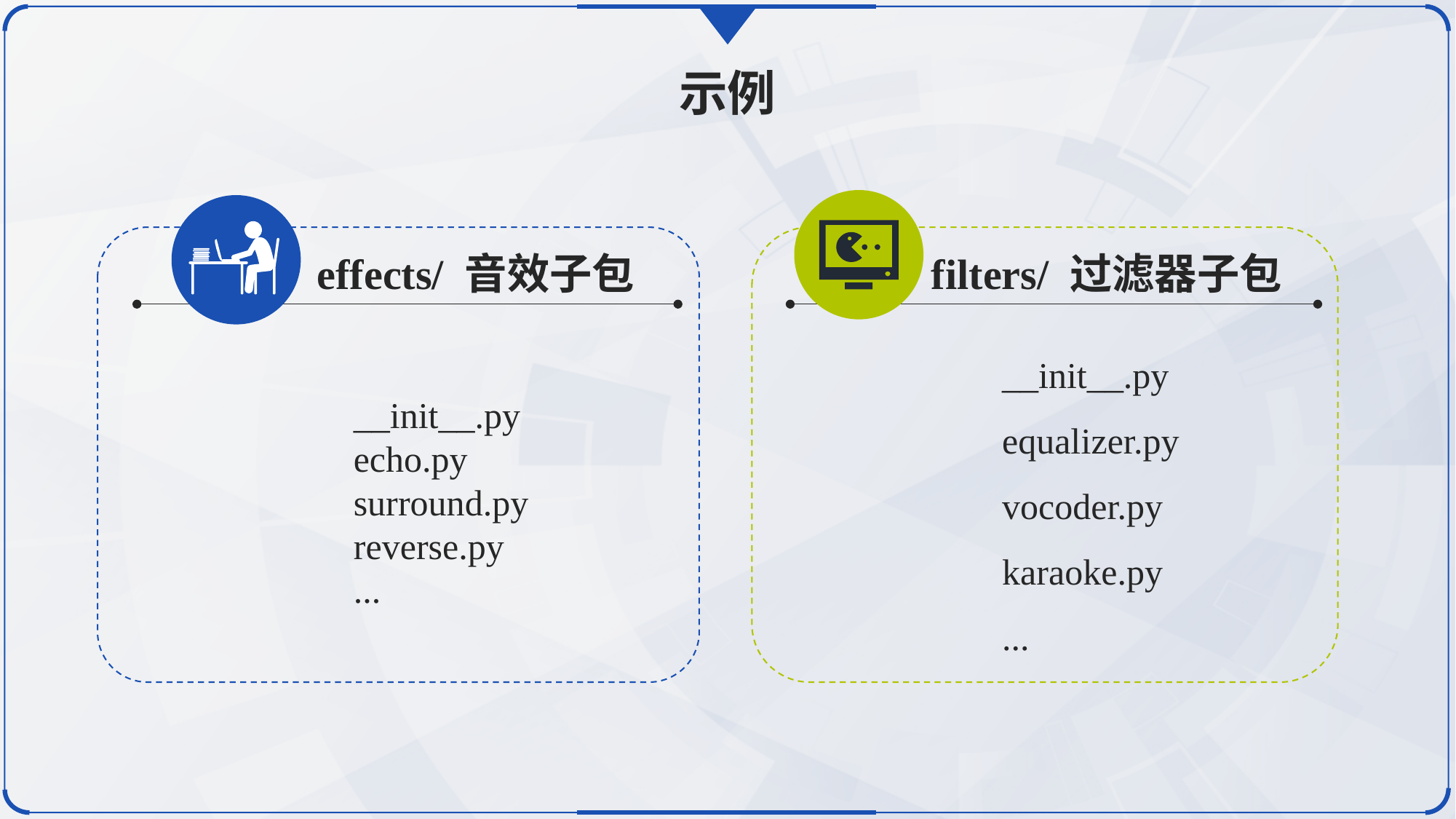

示例

effects/ 音效子包
filters/ 过滤器子包
		__init__.py
		equalizer.py
		vocoder.py
		karaoke.py
		...
		__init__.py
		echo.py
		surround.py
		reverse.py
		...